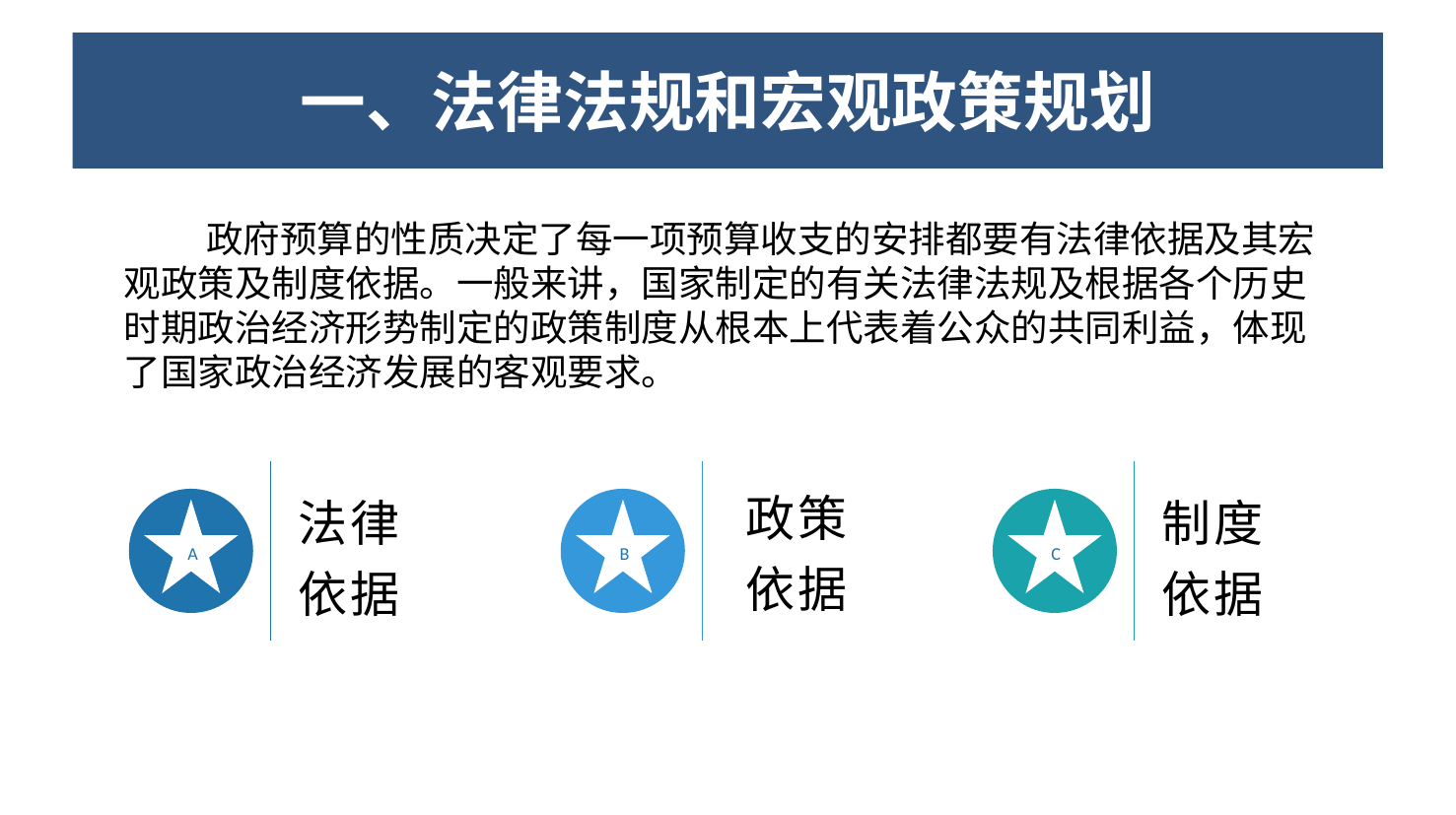

一、法律法规和宏观政策规划
# 一、法律法规和宏观政策规划
政府预算的性质决定了每一项预算收支的安排都要有法律依据及其宏观政策及制度依据。一般来讲，国家制定的有关法律法规及根据各个历史时期政治经济形势制定的政策制度从根本上代表着公众的共同利益，体现了国家政治经济发展的客观要求。
政策依据
法律依据
制度依据

A
B
C